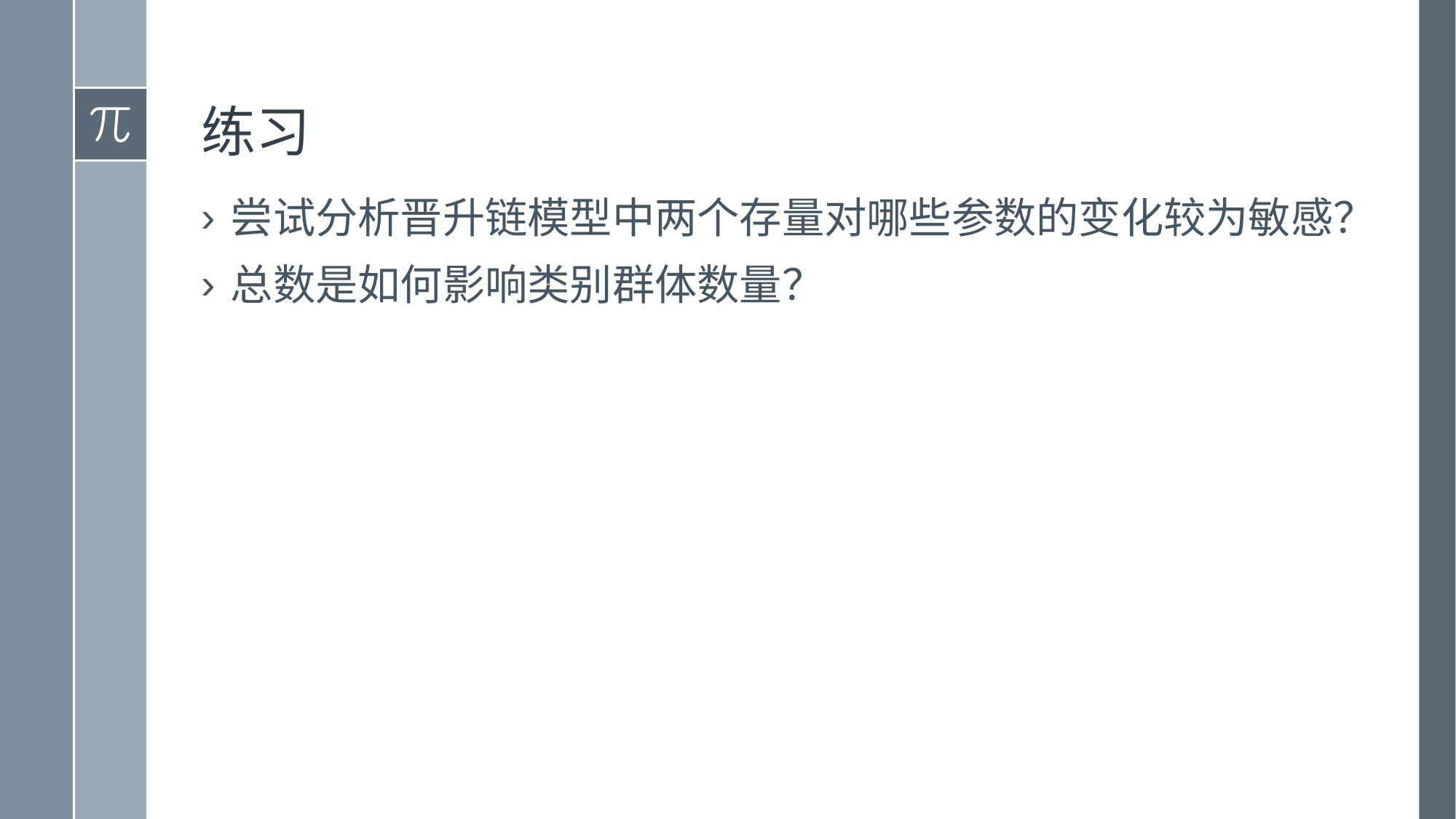

# 练习
尝试分析晋升链模型中两个存量对哪些参数的变化较为敏感？
总数是如何影响类别群体数量？